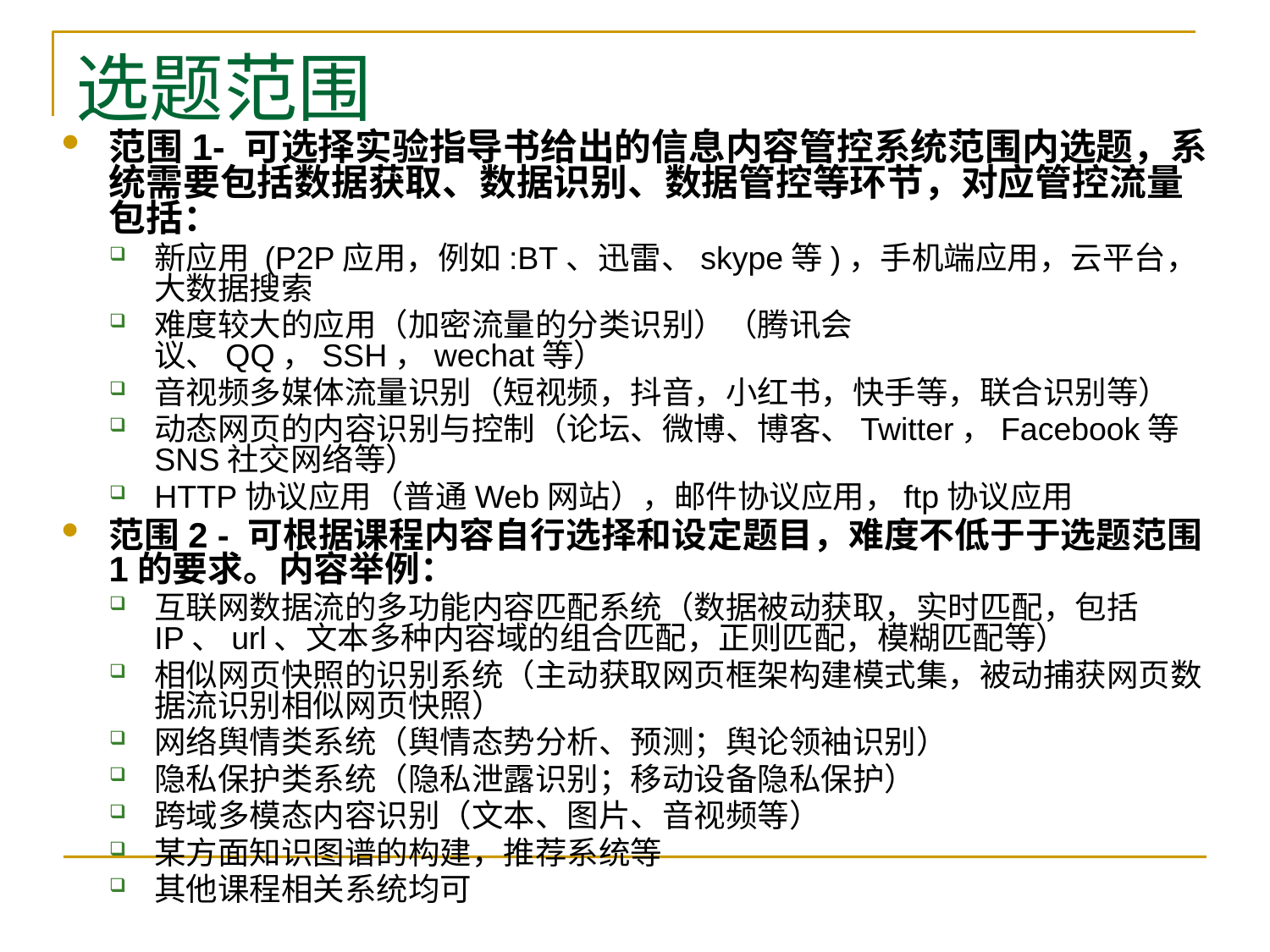

选题范围
范围1- 可选择实验指导书给出的信息内容管控系统范围内选题，系统需要包括数据获取、数据识别、数据管控等环节，对应管控流量包括：
新应用 (P2P应用，例如:BT、迅雷、skype等)，手机端应用，云平台，大数据搜索
难度较大的应用（加密流量的分类识别）（腾讯会议、QQ，SSH，wechat等）
音视频多媒体流量识别（短视频，抖音，小红书，快手等，联合识别等）
动态网页的内容识别与控制（论坛、微博、博客、Twitter，Facebook等SNS社交网络等）
HTTP协议应用（普通Web网站），邮件协议应用，ftp协议应用
范围2 - 可根据课程内容自行选择和设定题目，难度不低于于选题范围1的要求。内容举例：
互联网数据流的多功能内容匹配系统（数据被动获取，实时匹配，包括IP、url、文本多种内容域的组合匹配，正则匹配，模糊匹配等）
相似网页快照的识别系统（主动获取网页框架构建模式集，被动捕获网页数据流识别相似网页快照）
网络舆情类系统（舆情态势分析、预测；舆论领袖识别）
隐私保护类系统（隐私泄露识别；移动设备隐私保护）
跨域多模态内容识别（文本、图片、音视频等）
某方面知识图谱的构建，推荐系统等
其他课程相关系统均可